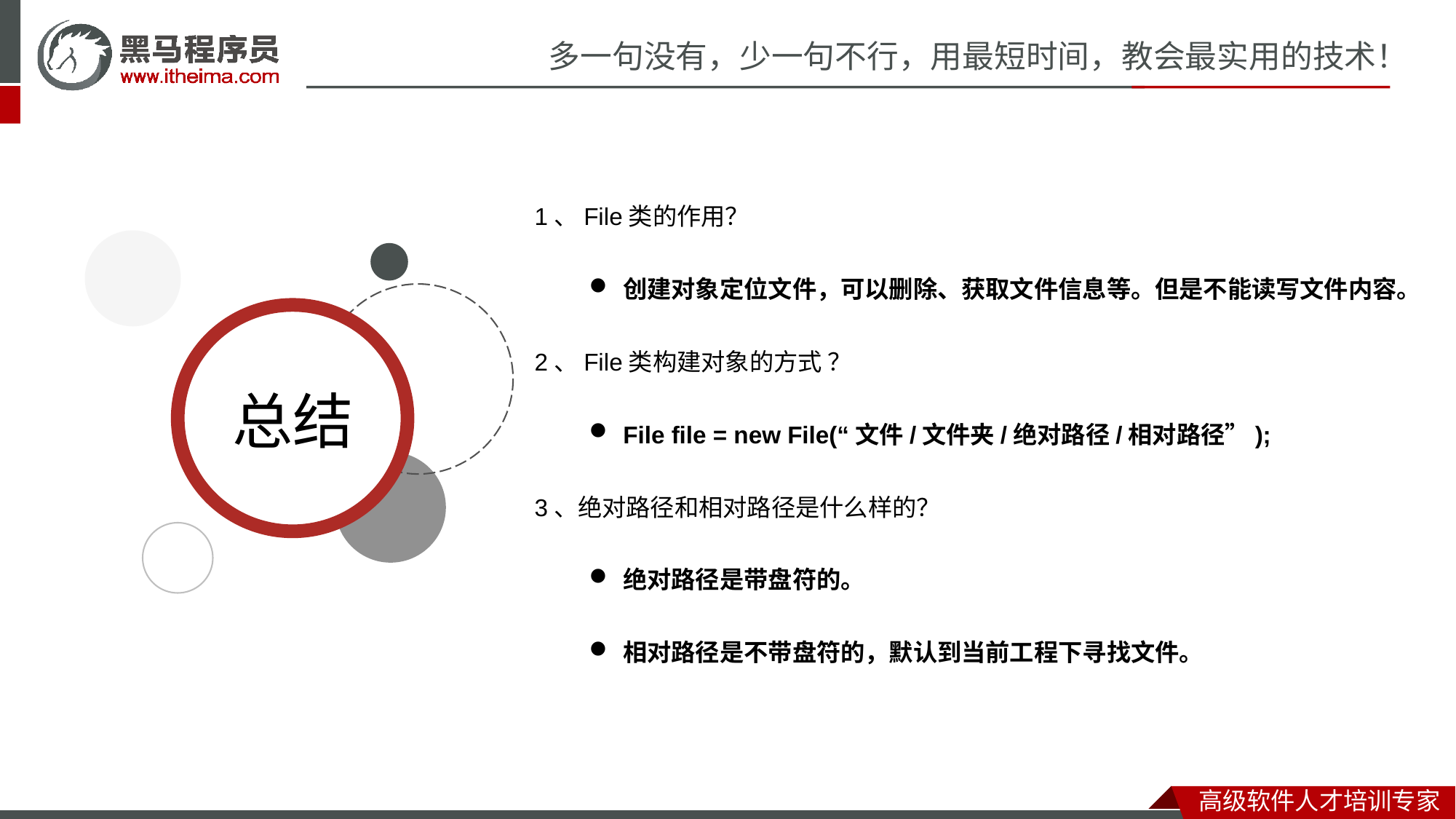

1、File类的作用？
创建对象定位文件，可以删除、获取文件信息等。但是不能读写文件内容。
2、File类构建对象的方式 ？
File file = new File(“文件/文件夹/绝对路径/相对路径”);
3、绝对路径和相对路径是什么样的？
绝对路径是带盘符的。
相对路径是不带盘符的，默认到当前工程下寻找文件。